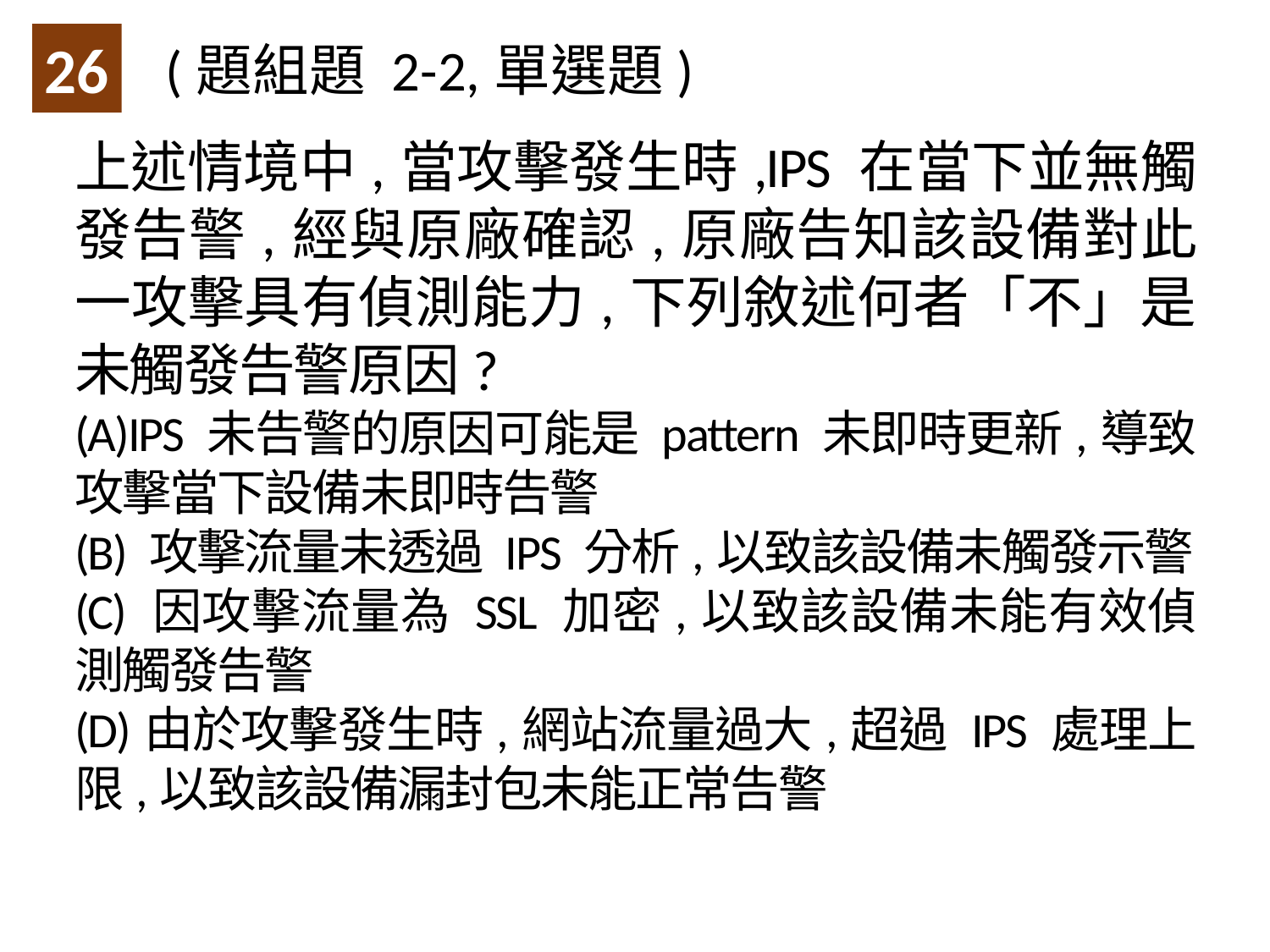

26
(題組題 2-2,單選題)
上述情境中,當攻擊發生時,IPS 在當下並無觸發告警,經與原廠確認,原廠告知該設備對此一攻擊具有偵測能力,下列敘述何者「不」是未觸發告警原因?
(A)IPS 未告警的原因可能是 pattern 未即時更新,導致攻擊當下設備未即時告警
(B) 攻擊流量未透過 IPS 分析,以致該設備未觸發示警
(C) 因攻擊流量為 SSL 加密,以致該設備未能有效偵測觸發告警
(D)由於攻擊發生時,網站流量過大,超過 IPS 處理上限,以致該設備漏封包未能正常告警